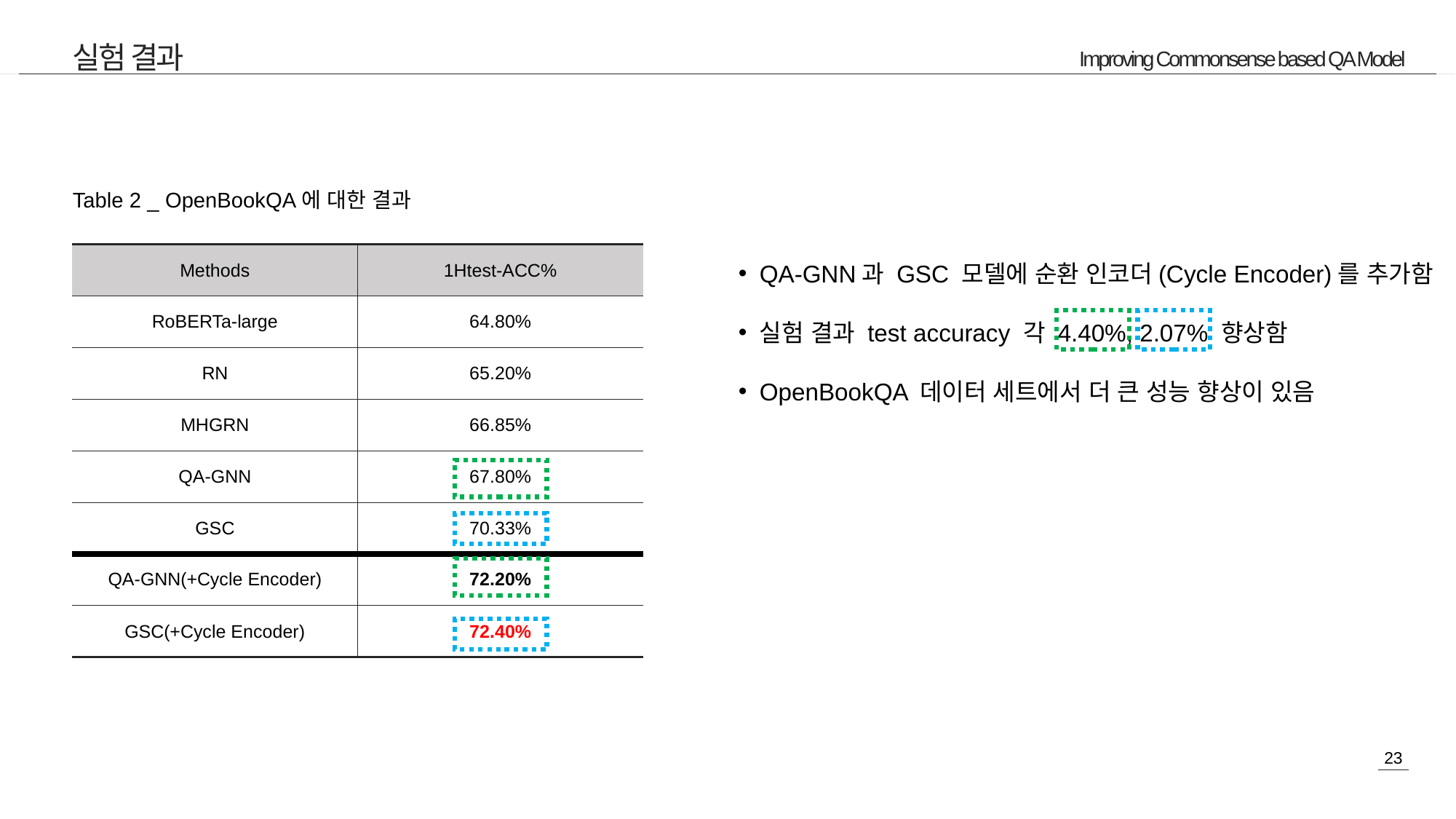

실험 결과
Table 2 _ OpenBookQA에 대한 결과
QA-GNN과 GSC 모델에 순환 인코더(Cycle Encoder)를 추가함
실험 결과 test accuracy 각 4.40%, 2.07% 향상함
OpenBookQA 데이터 세트에서 더 큰 성능 향상이 있음

| Methods | 1Htest-ACC% |
| --- | --- |
| RoBERTa-large | 64.80% |
| RN | 65.20% |
| MHGRN | 66.85% |
| QA-GNN | 67.80% |
| GSC | 70.33% |
| QA-GNN(+Cycle Encoder) | 72.20% |
| GSC(+Cycle Encoder) | 72.40% |